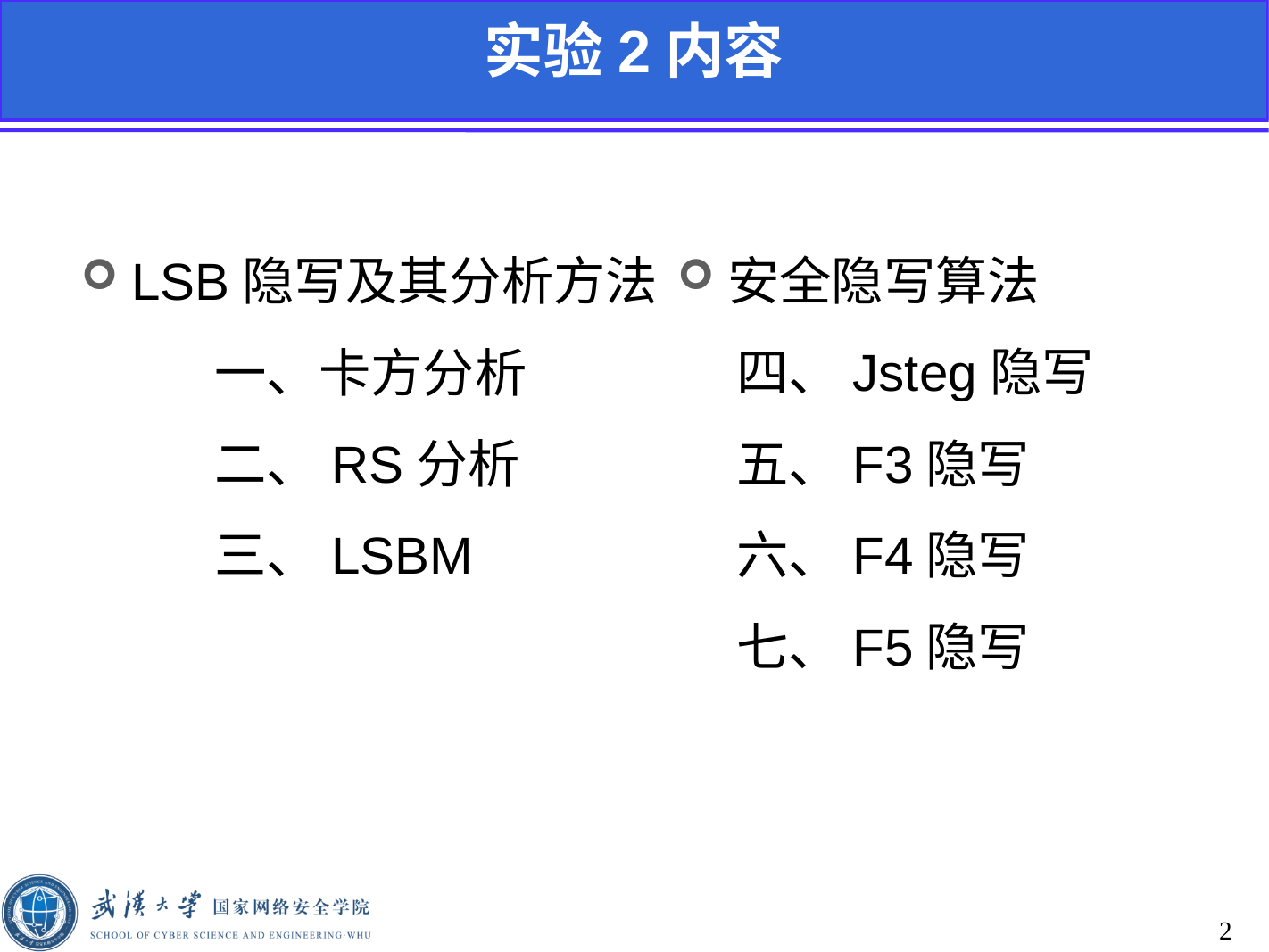

实验2内容
LSB隐写及其分析方法
	一、卡方分析
	二、RS分析
	三、LSBM
安全隐写算法
    四、Jsteg隐写
    五、F3隐写
    六、F4隐写
    七、F5隐写